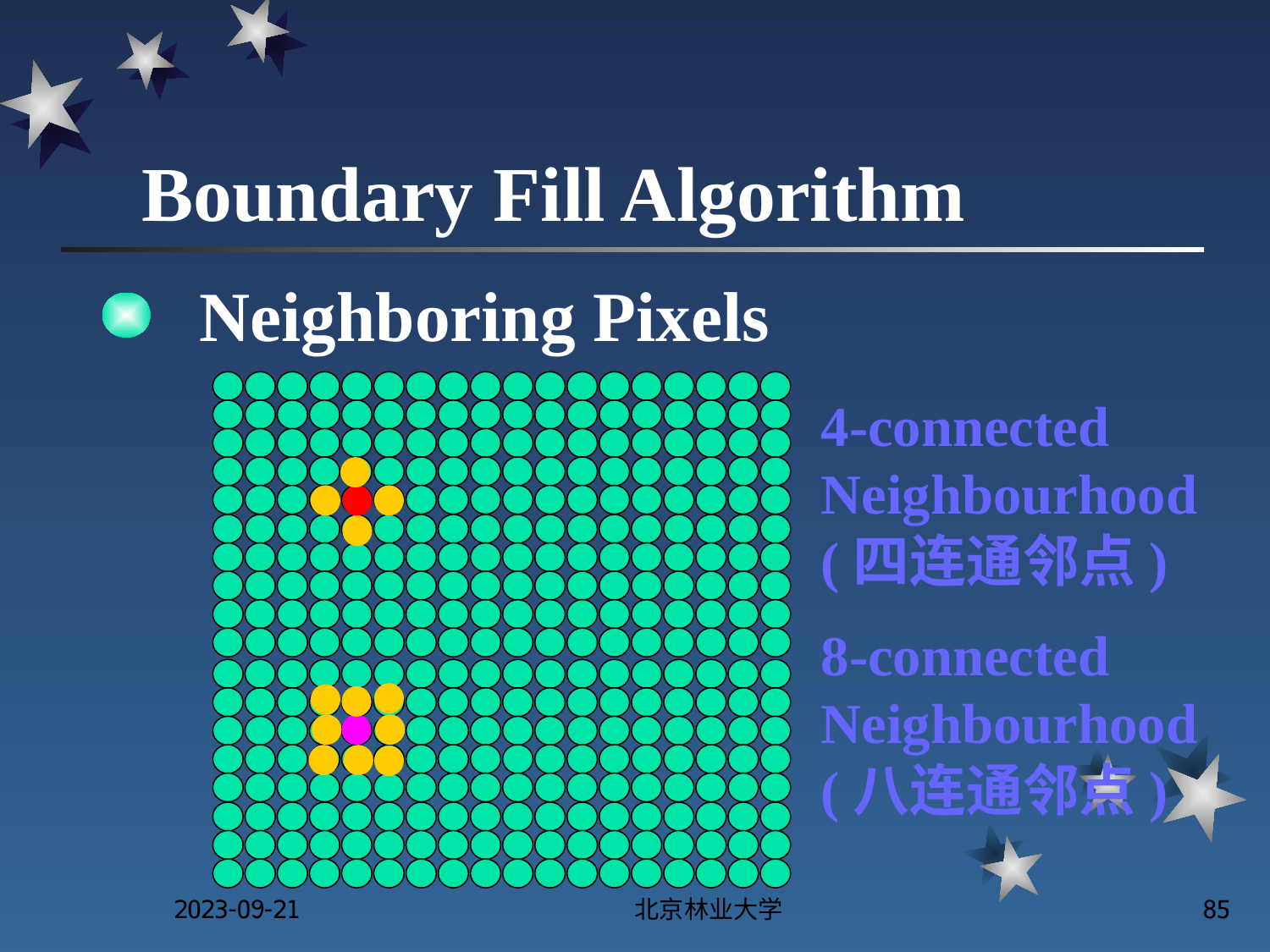

# Boundary Fill Algorithm
Neighboring Pixels

4-connected Neighbourhood
(四连通邻点)

8-connected Neighbourhood
(八连通邻点)

2023-09-21
北京林业大学
85